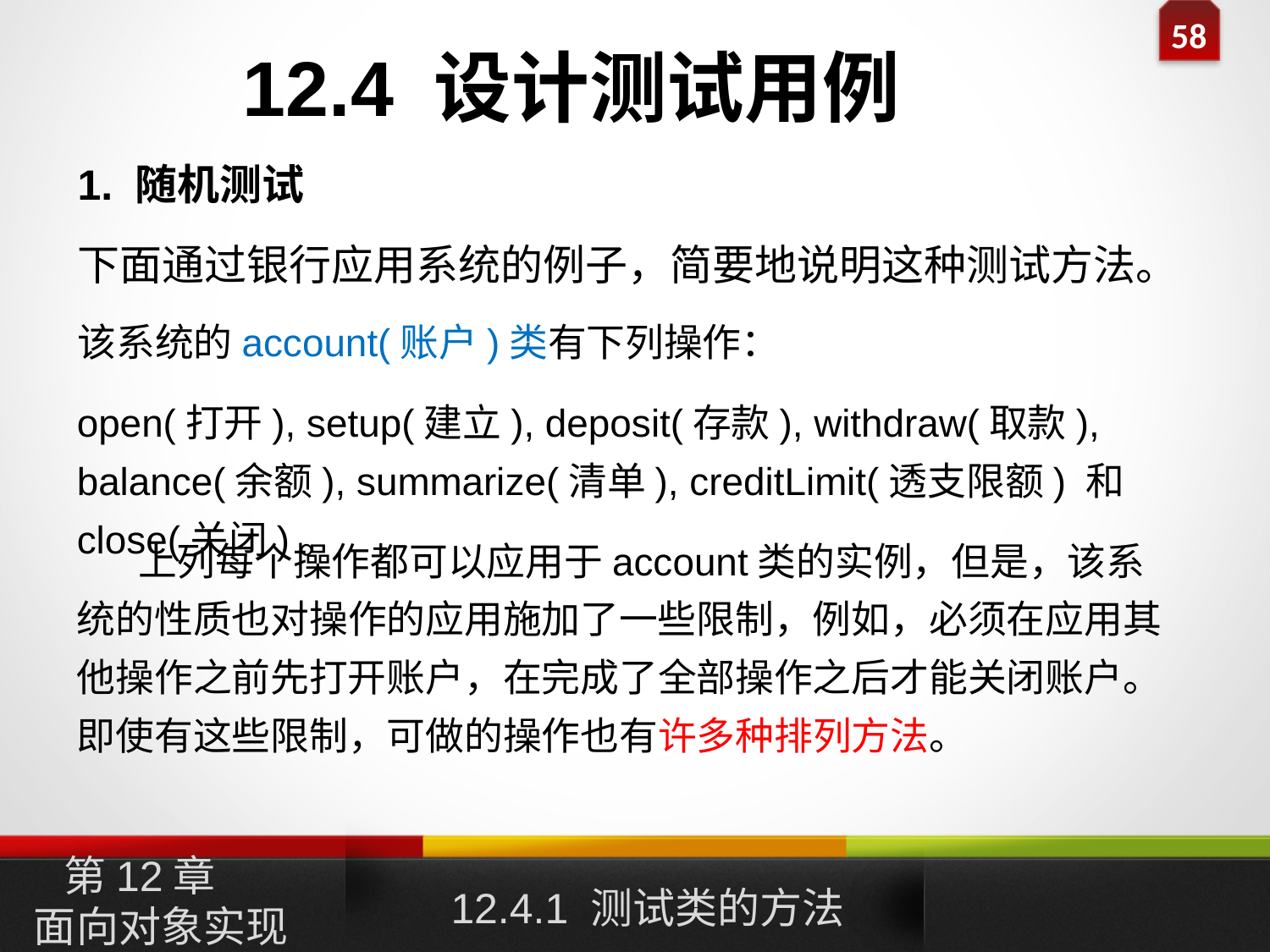

12.4 设计测试用例
1. 随机测试
下面通过银行应用系统的例子，简要地说明这种测试方法。
该系统的account(账户)类有下列操作：
open(打开), setup(建立), deposit(存款), withdraw(取款), balance(余额), summarize(清单), creditLimit(透支限额) 和 close(关闭)。
      上列每个操作都可以应用于account类的实例，但是，该系统的性质也对操作的应用施加了一些限制，例如，必须在应用其他操作之前先打开账户，在完成了全部操作之后才能关闭账户。即使有这些限制，可做的操作也有许多种排列方法。
12.4.1 测试类的方法